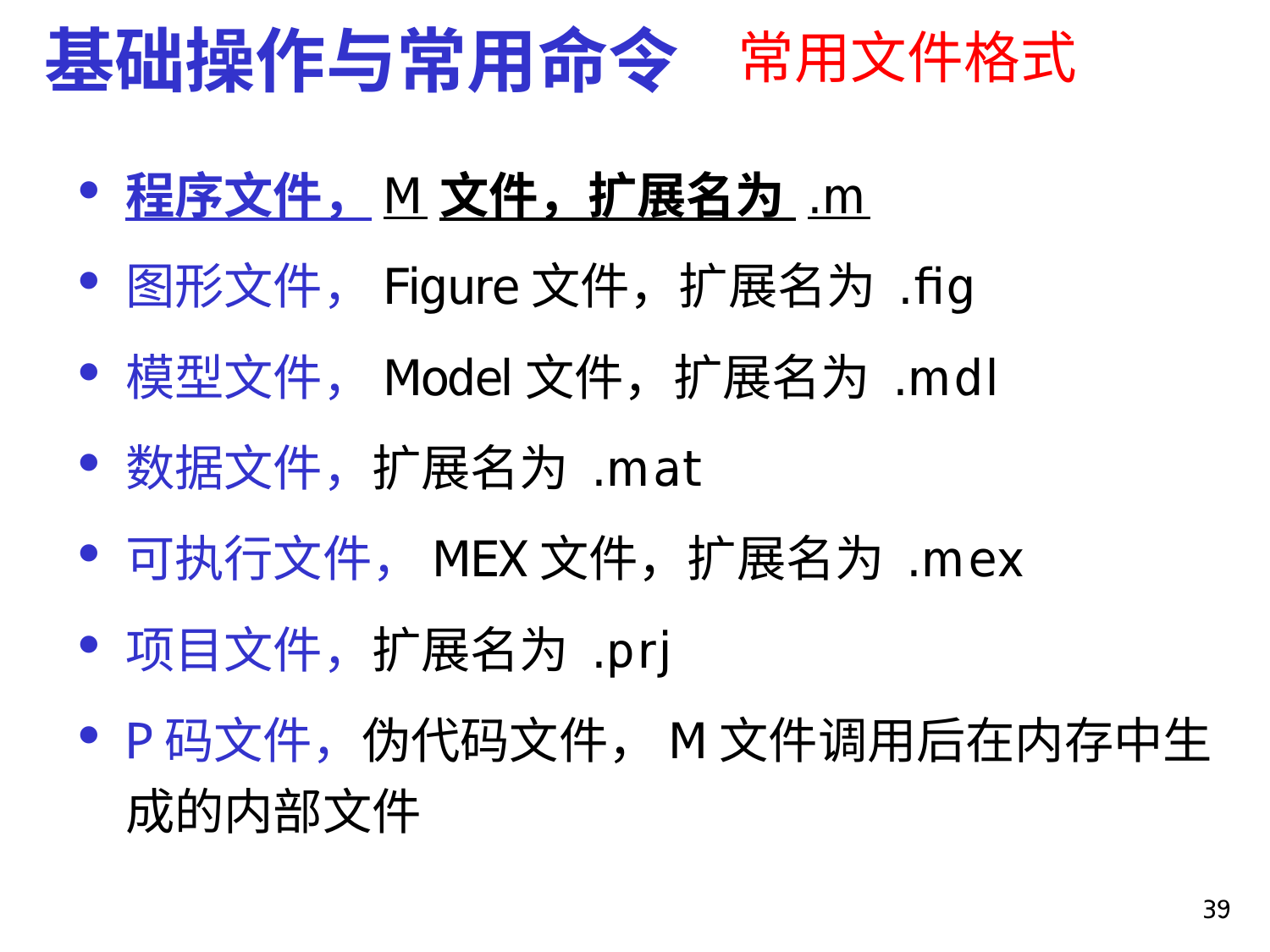

基础操作与常用命令
# 常用文件格式
程序文件，M文件，扩展名为 .m
图形文件，Figure文件，扩展名为 .fig
模型文件，Model文件，扩展名为 .mdl
数据文件，扩展名为 .mat
可执行文件，MEX文件，扩展名为 .mex
项目文件，扩展名为 .prj
P码文件，伪代码文件，M文件调用后在内存中生成的内部文件
39